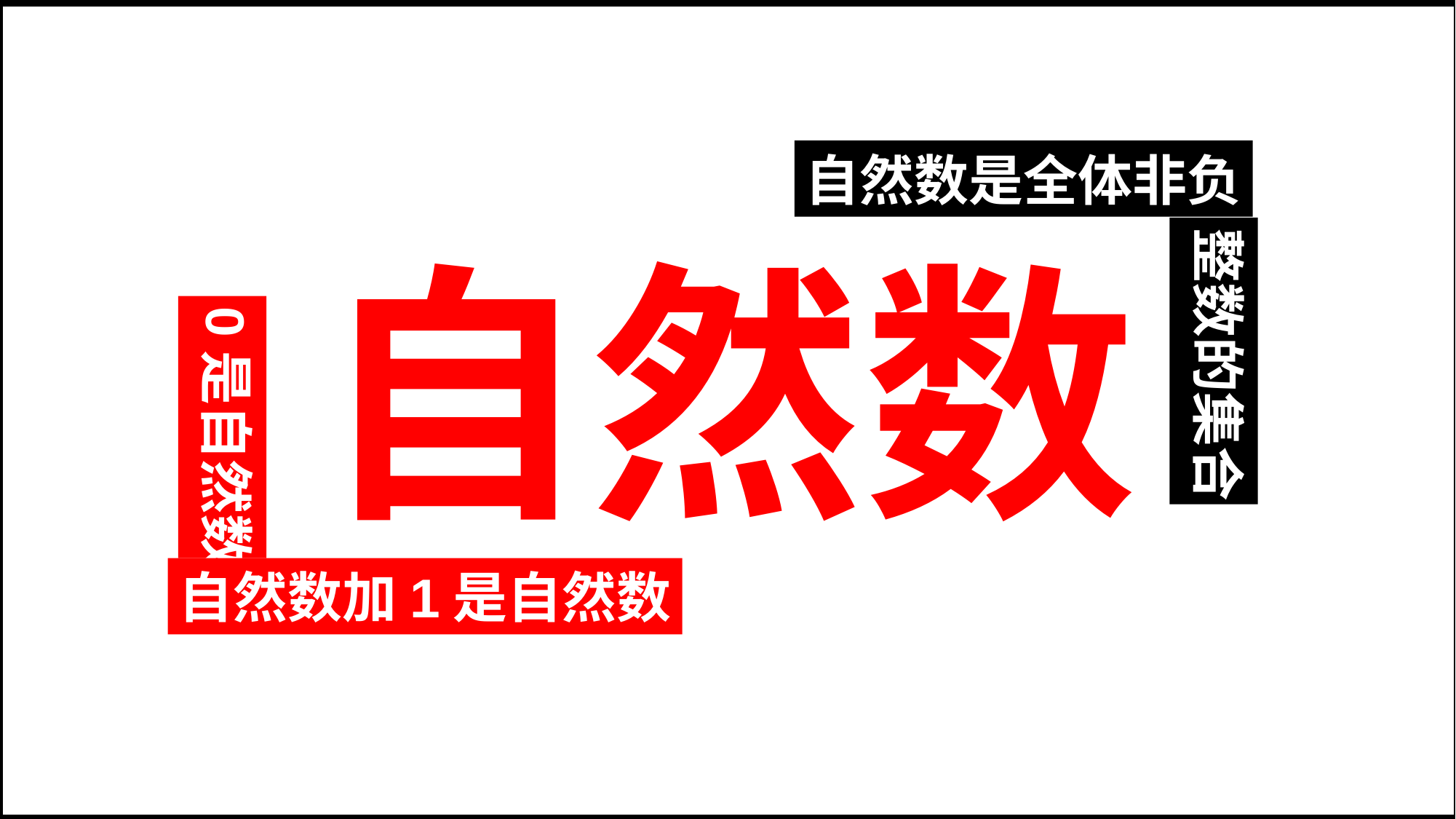

|  |
| --- |
|  |
| --- |
自然数是全体非负
自然数
整数的集合
0是自然数
自然数加1是自然数